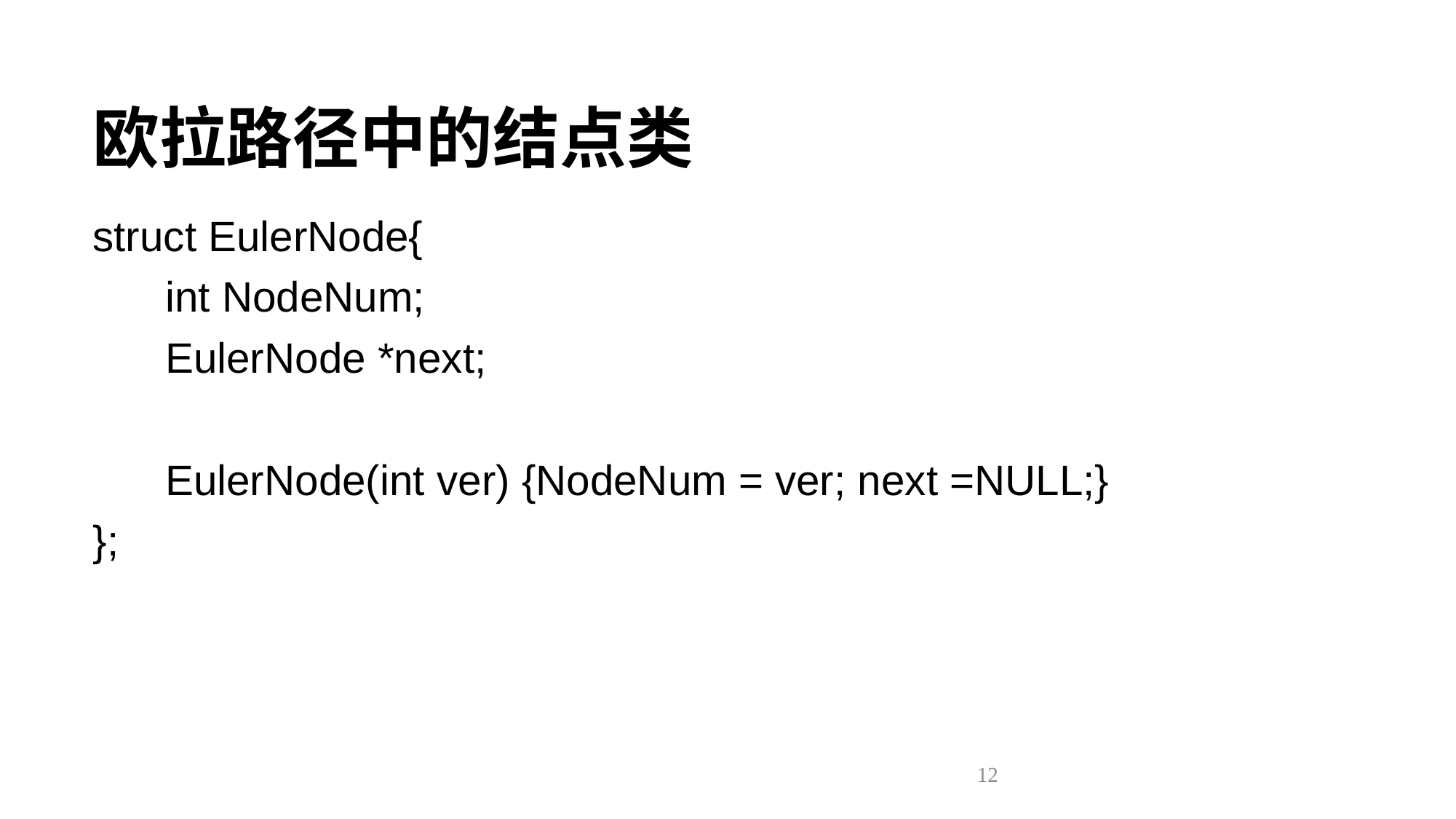

# 欧拉路径中的结点类
struct EulerNode{
	int NodeNum;
	EulerNode *next;

	EulerNode(int ver) {NodeNum = ver; next =NULL;}
};
12